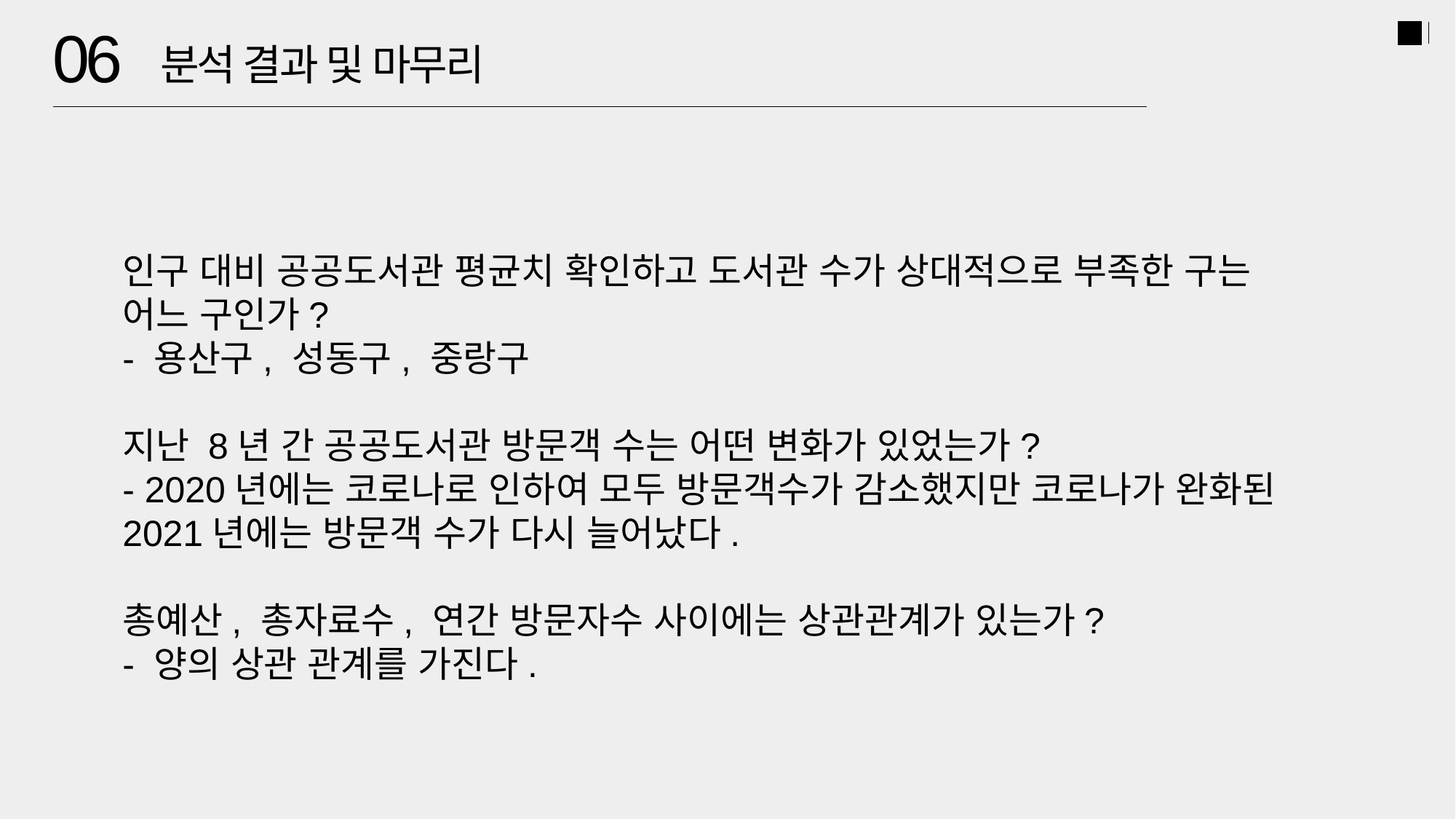

06

분석 결과 및 마무리
인구 대비 공공도서관 평균치 확인하고 도서관 수가 상대적으로 부족한 구는 어느 구인가?
- 용산구, 성동구, 중랑구

지난 8년 간 공공도서관 방문객 수는 어떤 변화가 있었는가?
- 2020년에는 코로나로 인하여 모두 방문객수가 감소했지만 코로나가 완화된 2021년에는 방문객 수가 다시 늘어났다.

총예산, 총자료수, 연간 방문자수 사이에는 상관관계가 있는가?
- 양의 상관 관계를 가진다.